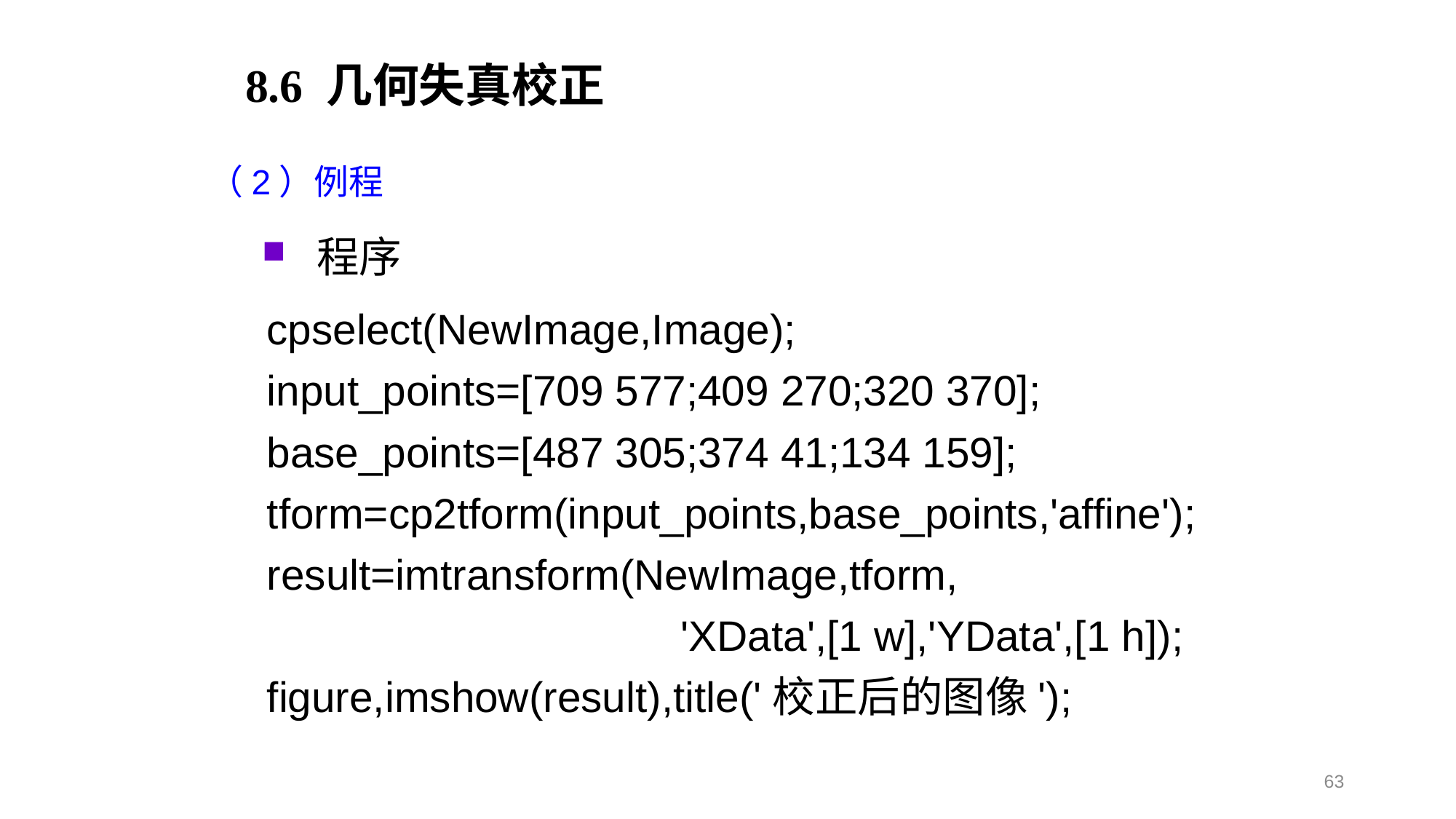

8.6 几何失真校正
（2）例程
程序
cpselect(NewImage,Image);
input_points=[709 577;409 270;320 370];
base_points=[487 305;374 41;134 159];
tform=cp2tform(input_points,base_points,'affine');
result=imtransform(NewImage,tform,
                                   'XData',[1 w],'YData',[1 h]);
figure,imshow(result),title('校正后的图像');
63